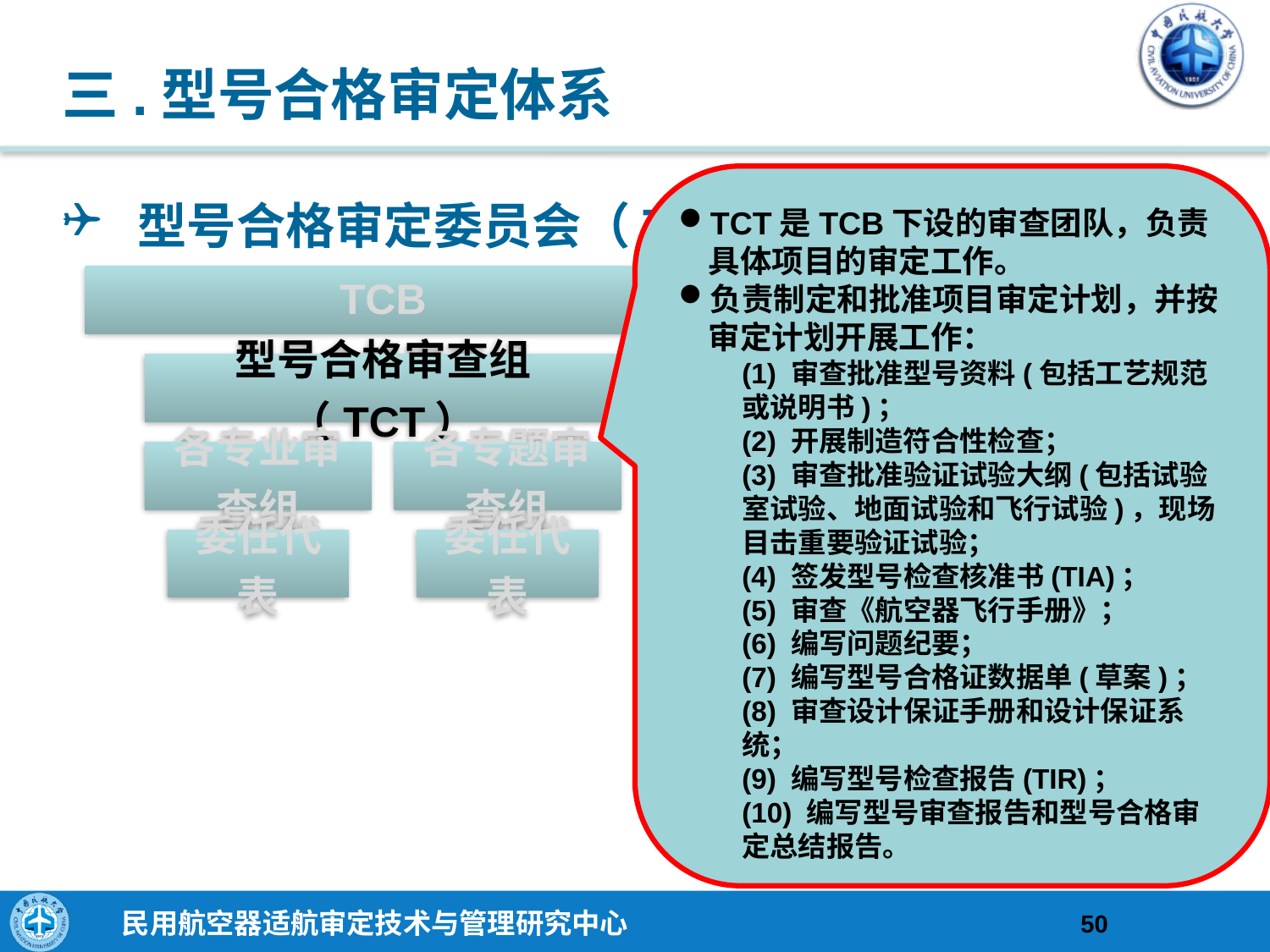

# 三.型号合格审定体系
型号合格审定委员会（TCB）
TCT是TCB下设的审查团队，负责具体项目的审定工作。
负责制定和批准项目审定计划，并按审定计划开展工作：
(1) 审查批准型号资料(包括工艺规范或说明书)；
(2) 开展制造符合性检查；
(3) 审查批准验证试验大纲(包括试验室试验、地面试验和飞行试验)，现场目击重要验证试验；
(4) 签发型号检查核准书(TIA)；
(5) 审查《航空器飞行手册》；
(6) 编写问题纪要；
(7) 编写型号合格证数据单(草案)；
(8) 审查设计保证手册和设计保证系统；
(9) 编写型号检查报告(TIR)；
(10) 编写型号审查报告和型号合格审定总结报告。

TCB
型号合格审查组（TCT）
各专题审查组
委任代表
委任代表